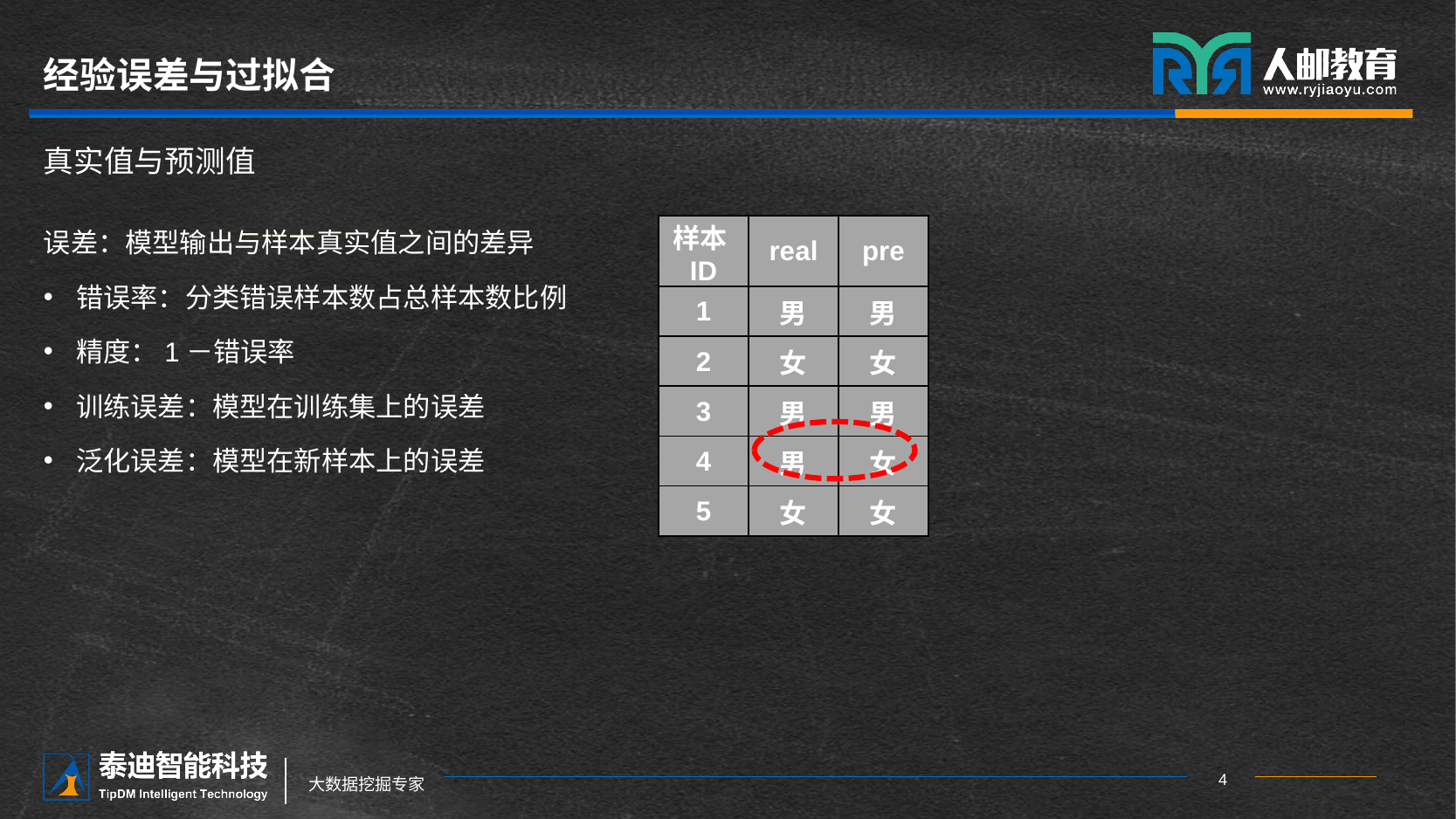

# 经验误差与过拟合
真实值与预测值
误差：模型输出与样本真实值之间的差异
错误率：分类错误样本数占总样本数比例
精度：1－错误率
训练误差：模型在训练集上的误差
泛化误差：模型在新样本上的误差
| 样本ID | real | pre |
| --- | --- | --- |
| 1 | 男 | 男 |
| 2 | 女 | 女 |
| 3 | 男 | 男 |
| 4 | 男 | 女 |
| 5 | 女 | 女 |